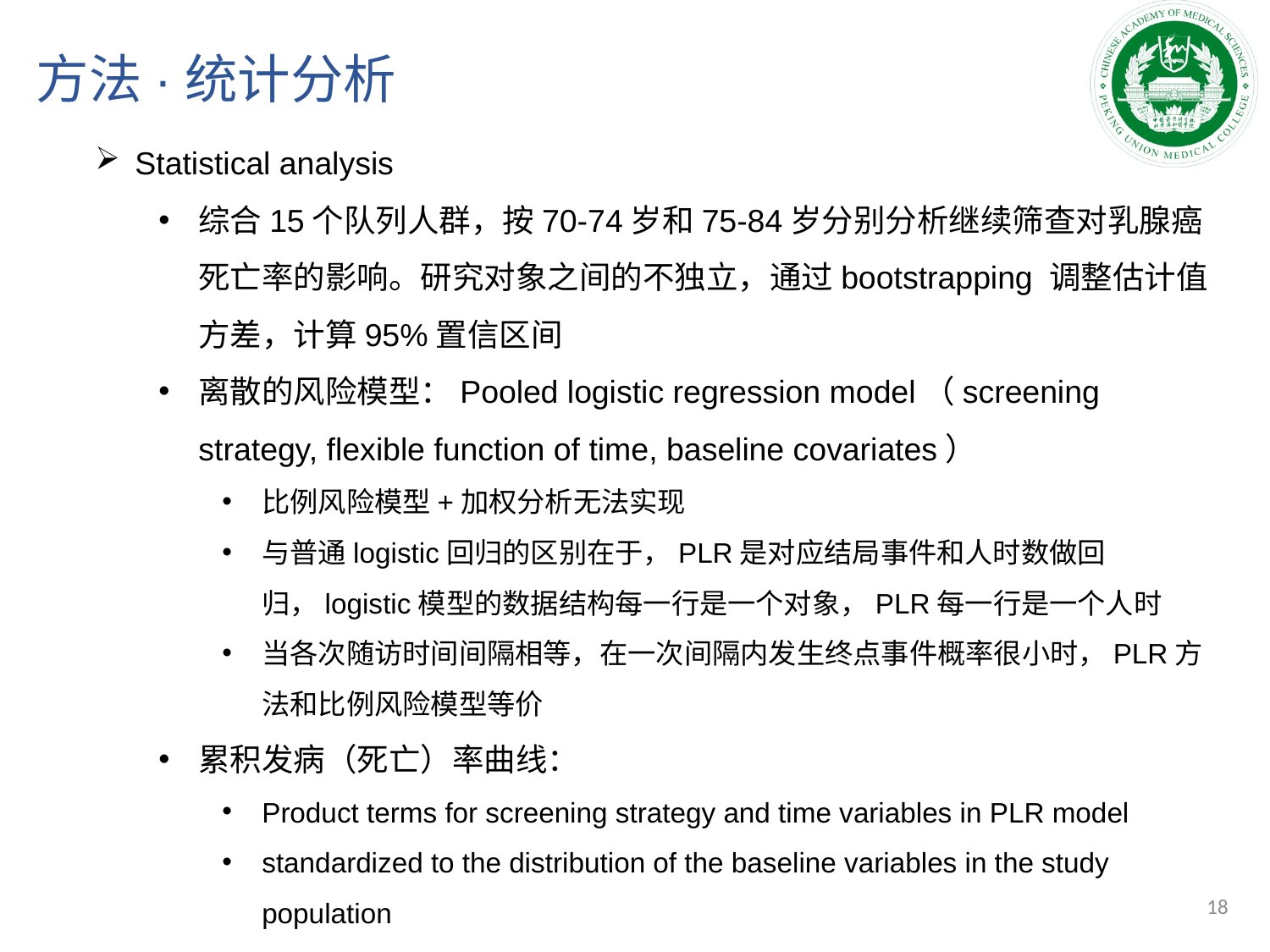

# 方法·统计分析
Statistical analysis
综合15个队列人群，按70-74岁和75-84岁分别分析继续筛查对乳腺癌死亡率的影响。研究对象之间的不独立，通过bootstrapping 调整估计值方差，计算95%置信区间
离散的风险模型：Pooled logistic regression model（screening strategy, flexible function of time, baseline covariates）
比例风险模型+加权分析无法实现
与普通logistic回归的区别在于，PLR是对应结局事件和人时数做回归，logistic模型的数据结构每一行是一个对象，PLR每一行是一个人时
当各次随访时间间隔相等，在一次间隔内发生终点事件概率很小时，PLR方法和比例风险模型等价
累积发病（死亡）率曲线：
Product terms for screening strategy and time variables in PLR model
standardized to the distribution of the baseline variables in the study population
18